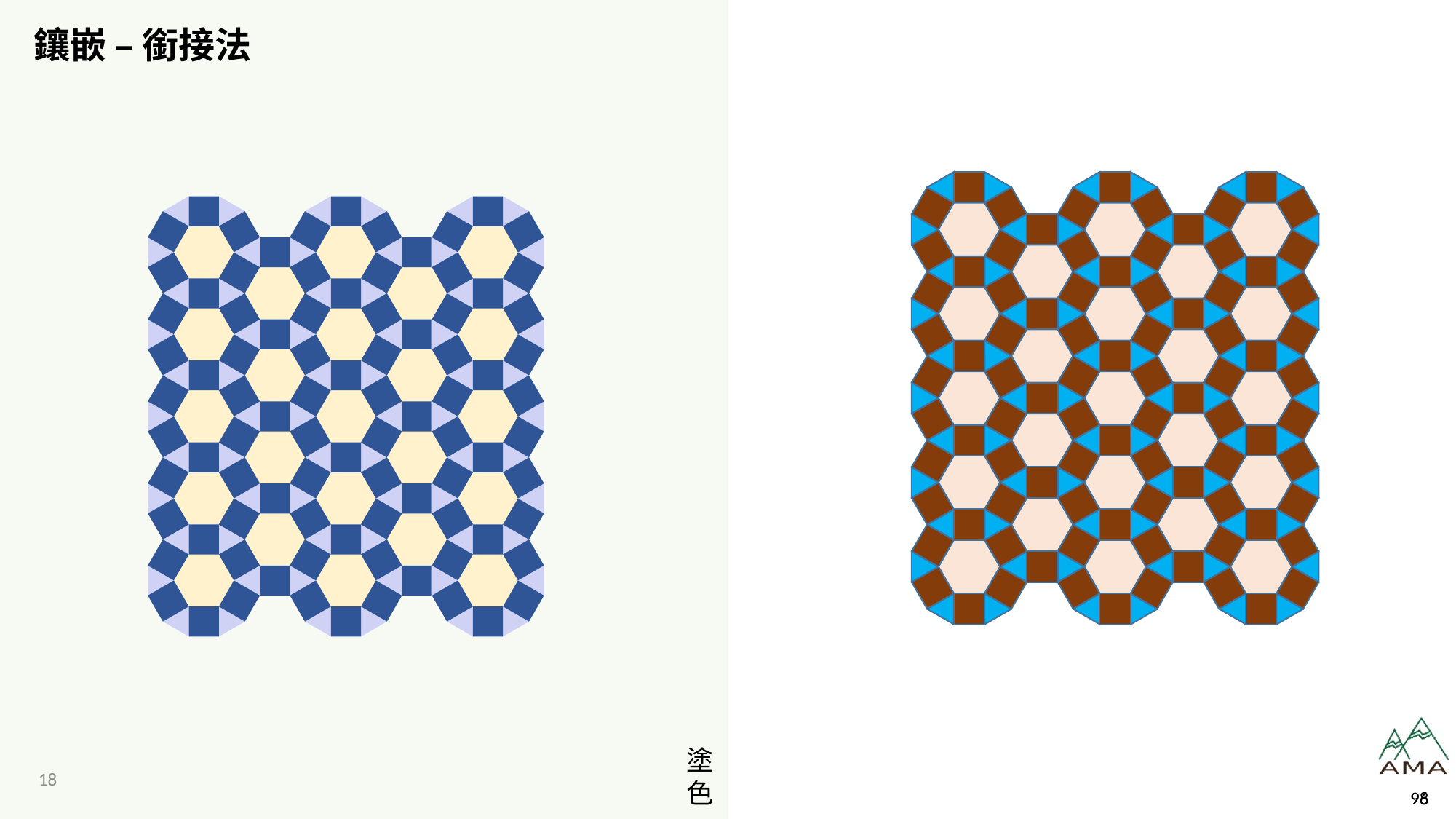

# 鑲嵌 – 銜接法

塗色
96
98